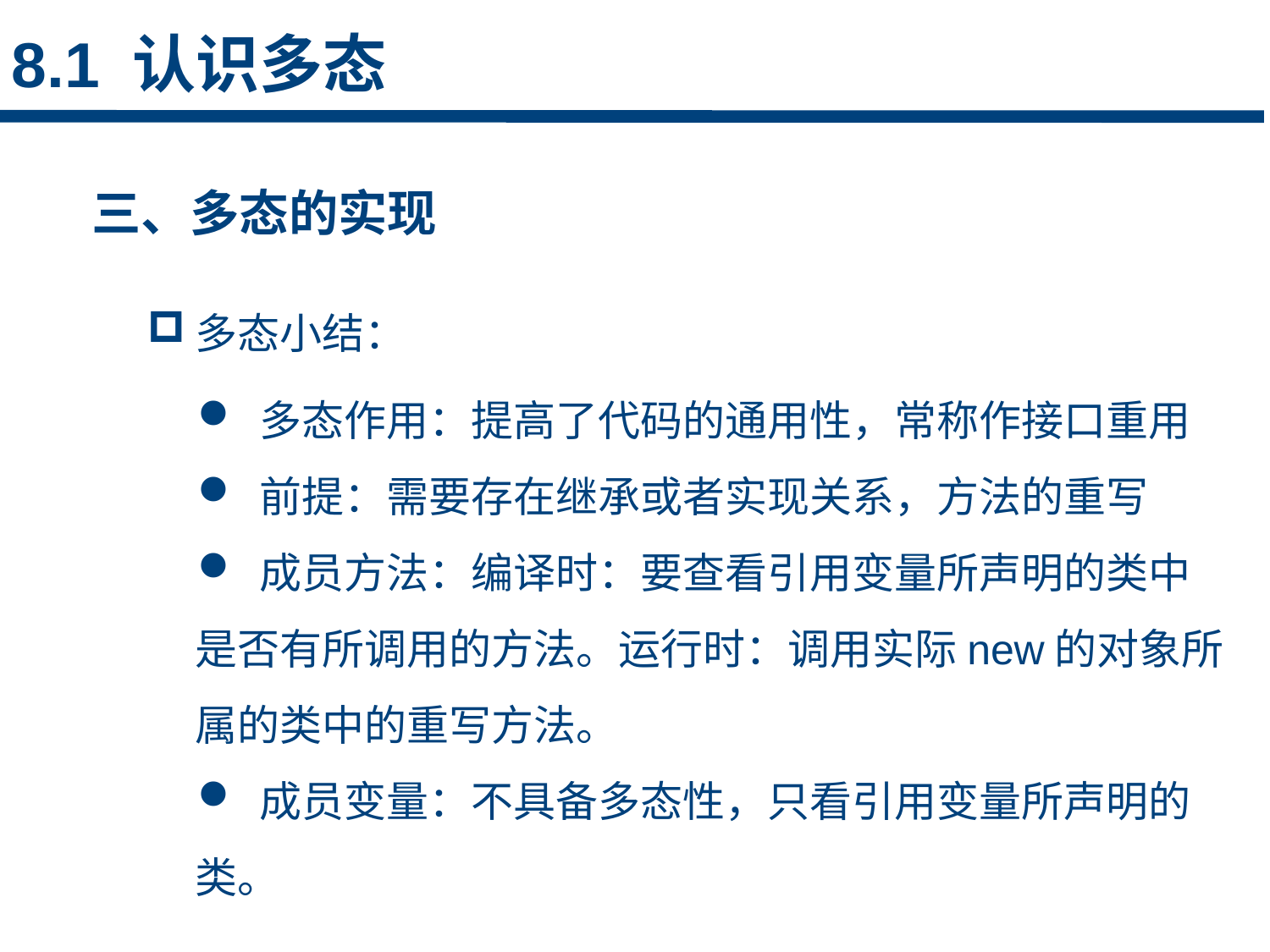

8.1 认识多态
三、多态的实现
点击添加文本
多态小结：
 多态作用：提高了代码的通用性，常称作接口重用
 前提：需要存在继承或者实现关系，方法的重写
 成员方法：编译时：要查看引用变量所声明的类中是否有所调用的方法。运行时：调用实际new的对象所属的类中的重写方法。
 成员变量：不具备多态性，只看引用变量所声明的类。
点击添加文本
点击添加文本
点击添加文本